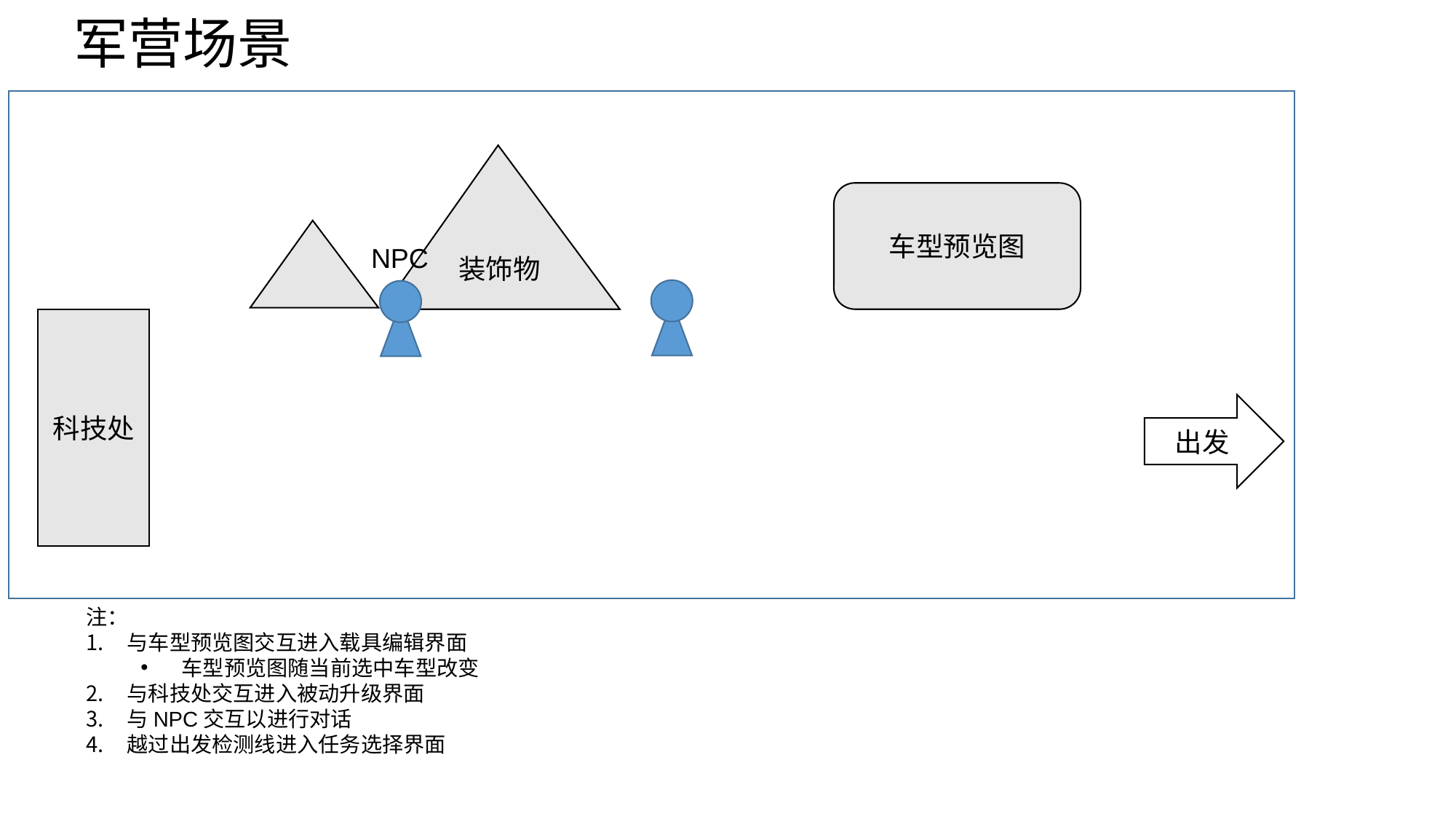

军营场景

装饰物
车型预览图

NPC

科技处
出发
注：
与车型预览图交互进入载具编辑界面
车型预览图随当前选中车型改变
与科技处交互进入被动升级界面
与NPC交互以进行对话
越过出发检测线进入任务选择界面